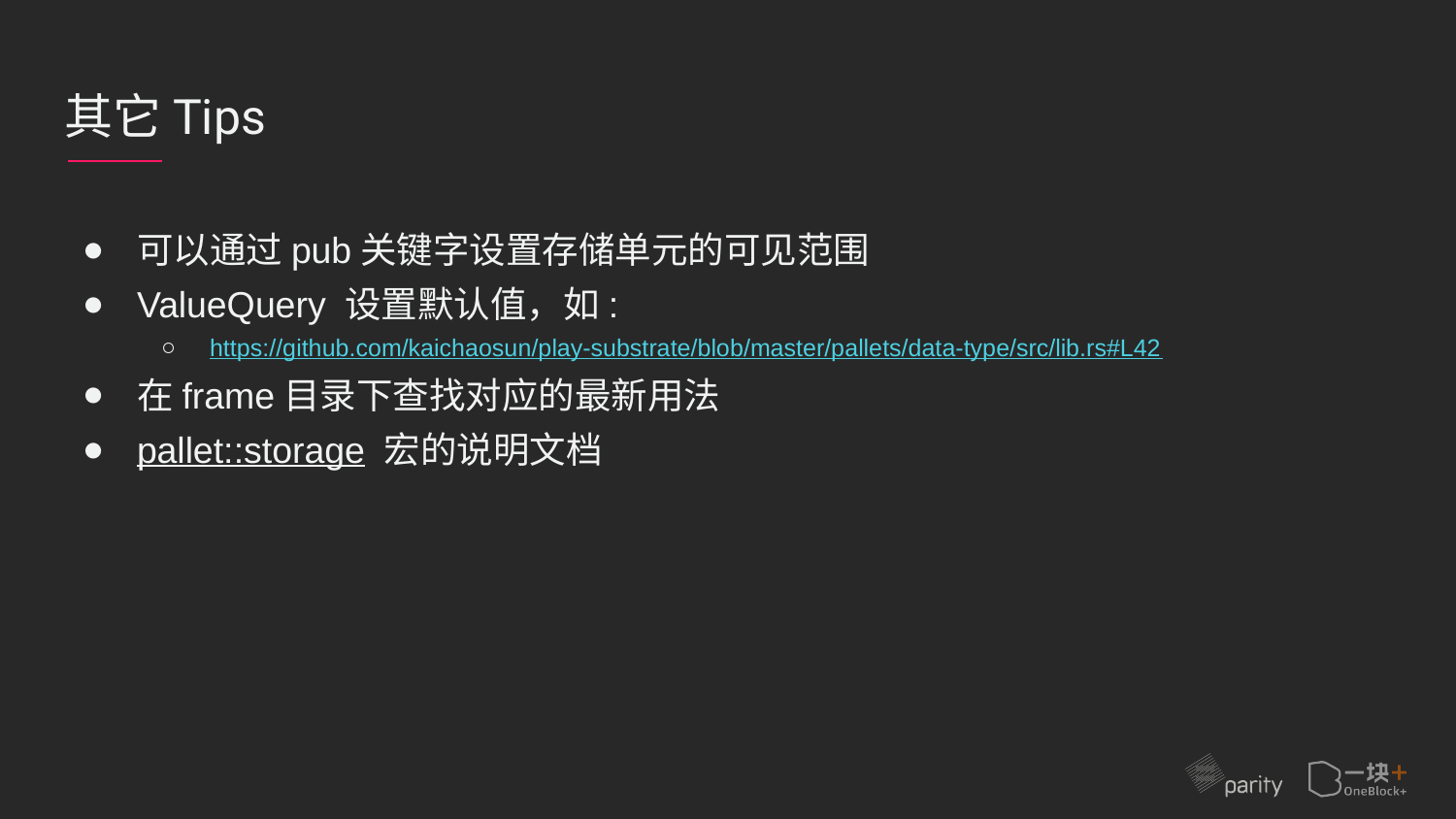

# 其它Tips
可以通过pub关键字设置存储单元的可见范围
ValueQuery 设置默认值，如:
https://github.com/kaichaosun/play-substrate/blob/master/pallets/data-type/src/lib.rs#L42
在frame目录下查找对应的最新用法
pallet::storage 宏的说明文档